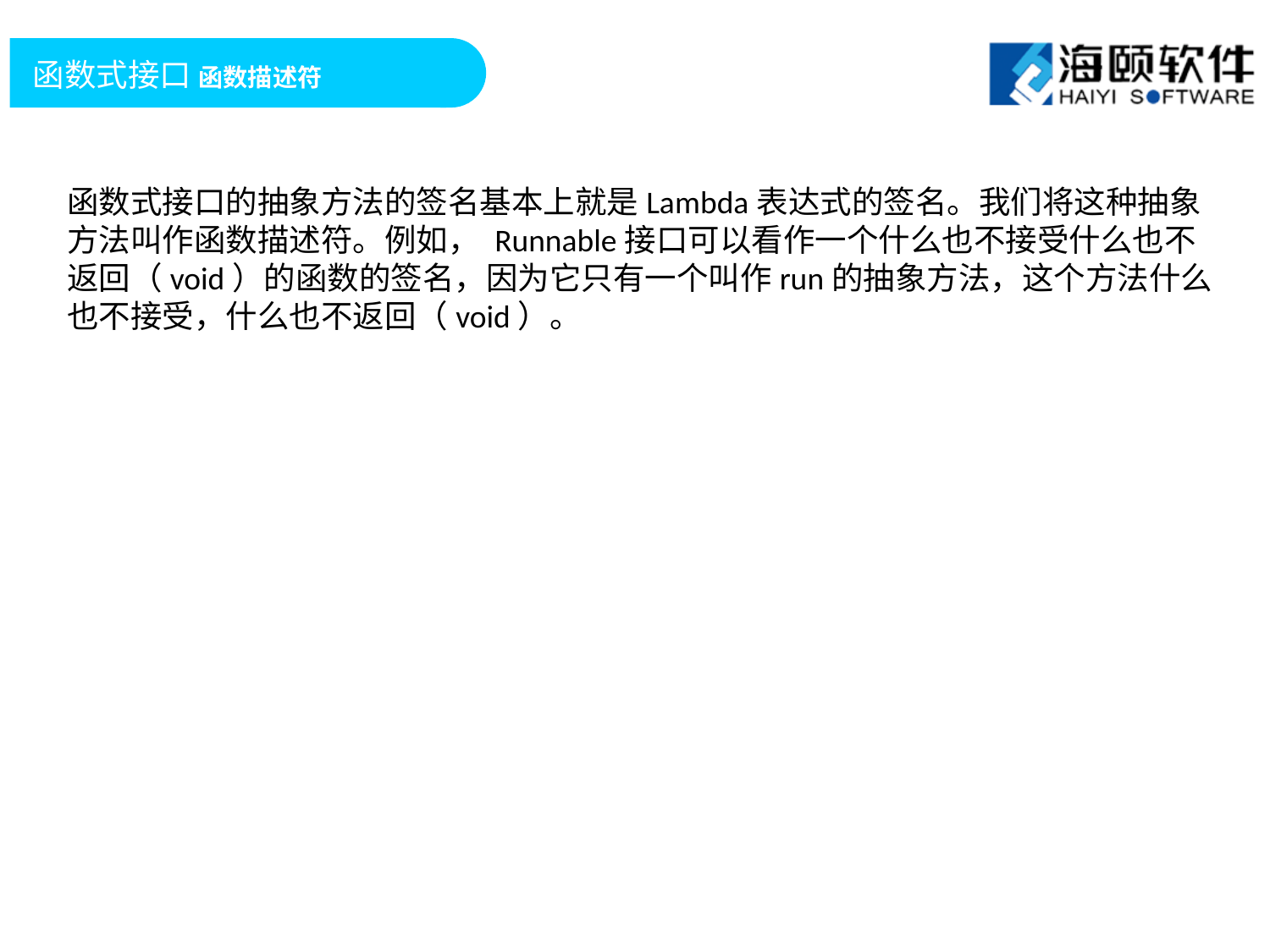

函数式接口 函数描述符
函数式接口的抽象方法的签名基本上就是Lambda表达式的签名。我们将这种抽象方法叫作函数描述符。例如， Runnable接口可以看作一个什么也不接受什么也不返回（void）的函数的签名，因为它只有一个叫作run的抽象方法，这个方法什么也不接受，什么也不返回（void）。